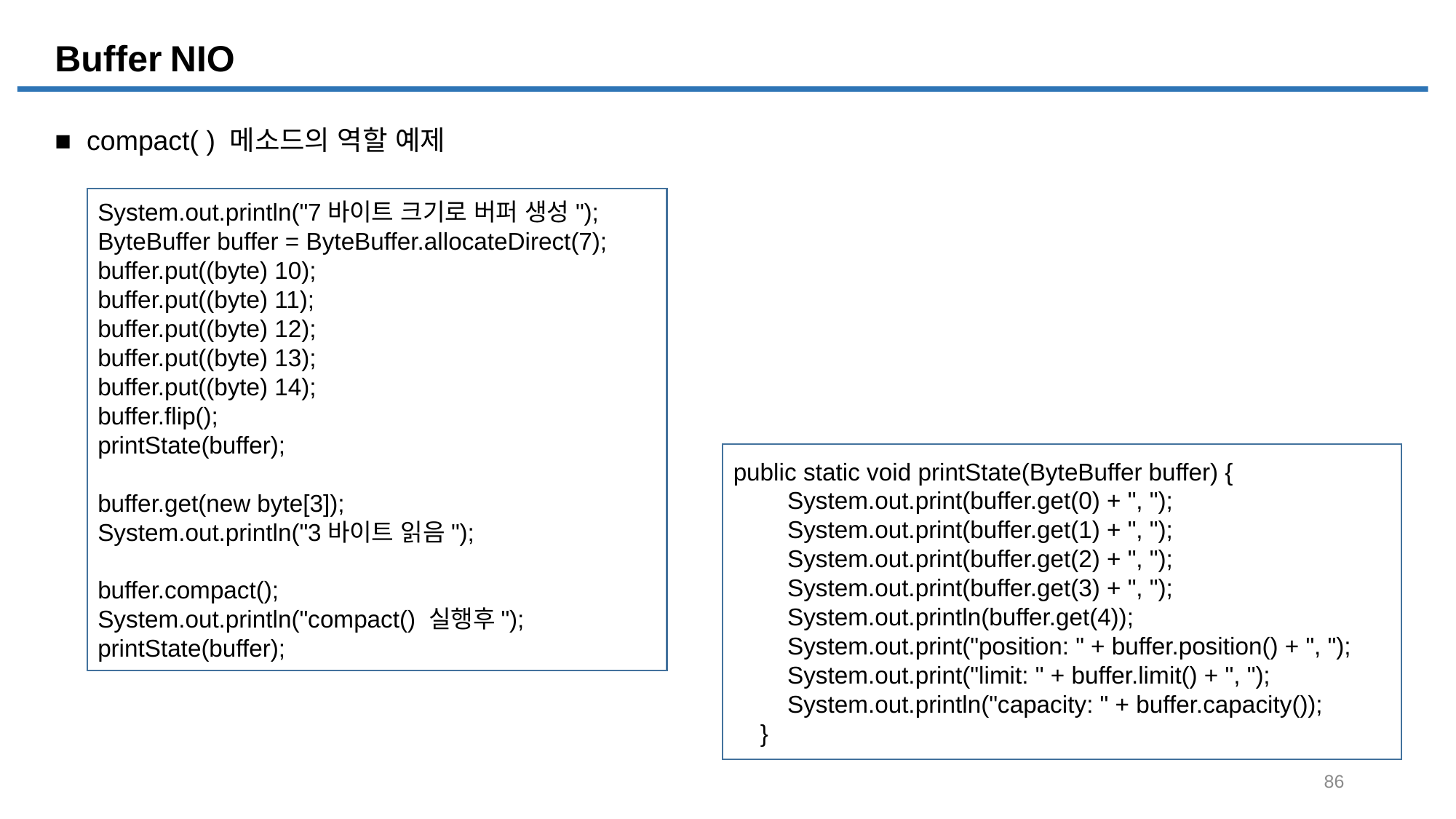

NIO

Buffer
■  compact( ) 메소드의 역할 예제
System.out.println("7바이트 크기로 버퍼 생성");
ByteBuffer buffer = ByteBuffer.allocateDirect(7);
buffer.put((byte) 10);
buffer.put((byte) 11);
buffer.put((byte) 12);
buffer.put((byte) 13);
buffer.put((byte) 14);
buffer.flip();
printState(buffer);

buffer.get(new byte[3]);
System.out.println("3바이트 읽음");

buffer.compact();
System.out.println("compact() 실행후");
printState(buffer);
public static void printState(ByteBuffer buffer) {
        System.out.print(buffer.get(0) + ", ");
        System.out.print(buffer.get(1) + ", ");
        System.out.print(buffer.get(2) + ", ");
        System.out.print(buffer.get(3) + ", ");
        System.out.println(buffer.get(4));
        System.out.print("position: " + buffer.position() + ", ");
        System.out.print("limit: " + buffer.limit() + ", ");
        System.out.println("capacity: " + buffer.capacity());
    }
86